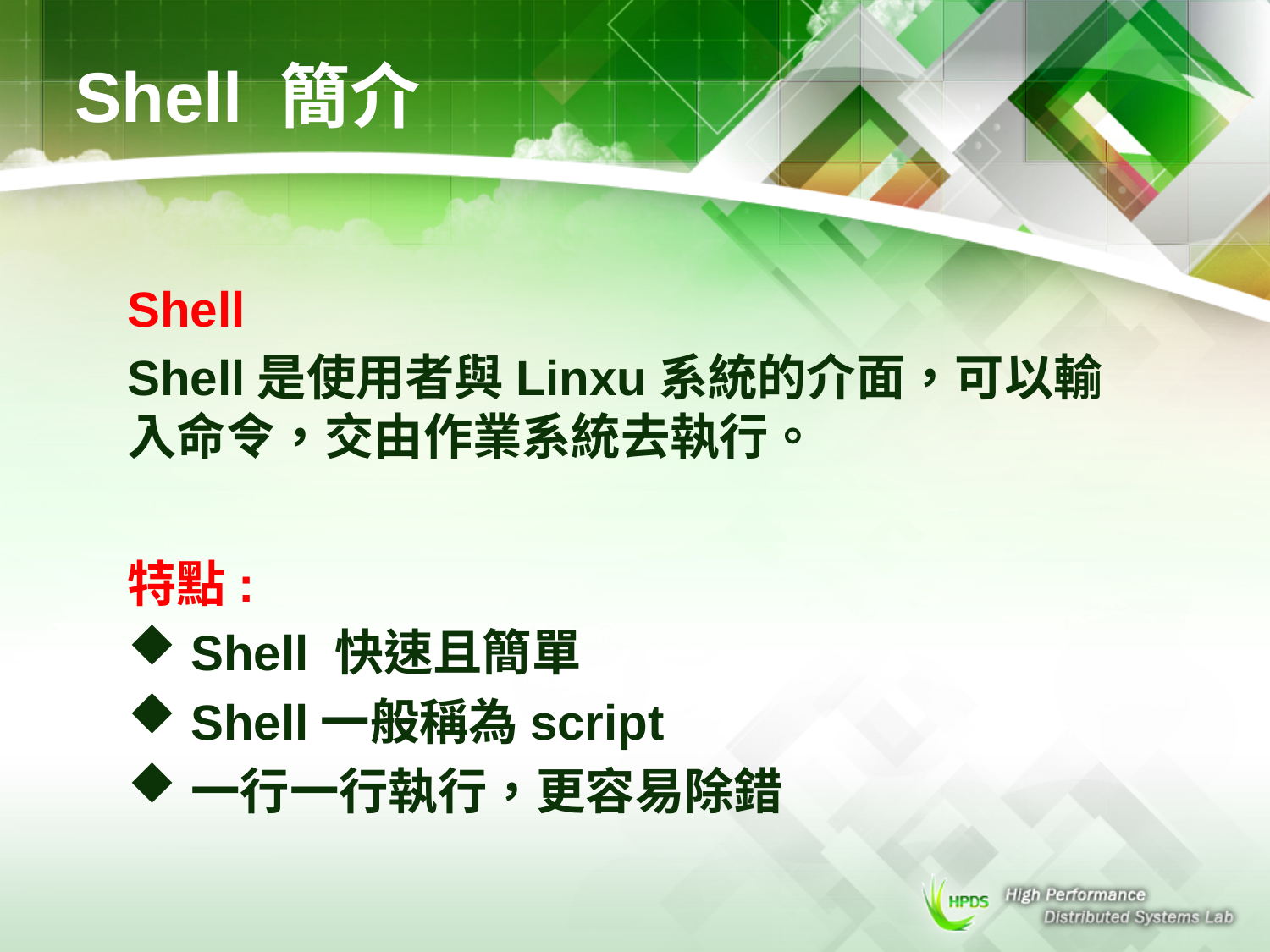

# Shell 簡介
Shell
Shell是使用者與Linxu系統的介面，可以輸入命令，交由作業系統去執行。
特點:
Shell 快速且簡單
Shell一般稱為script
一行一行執行，更容易除錯